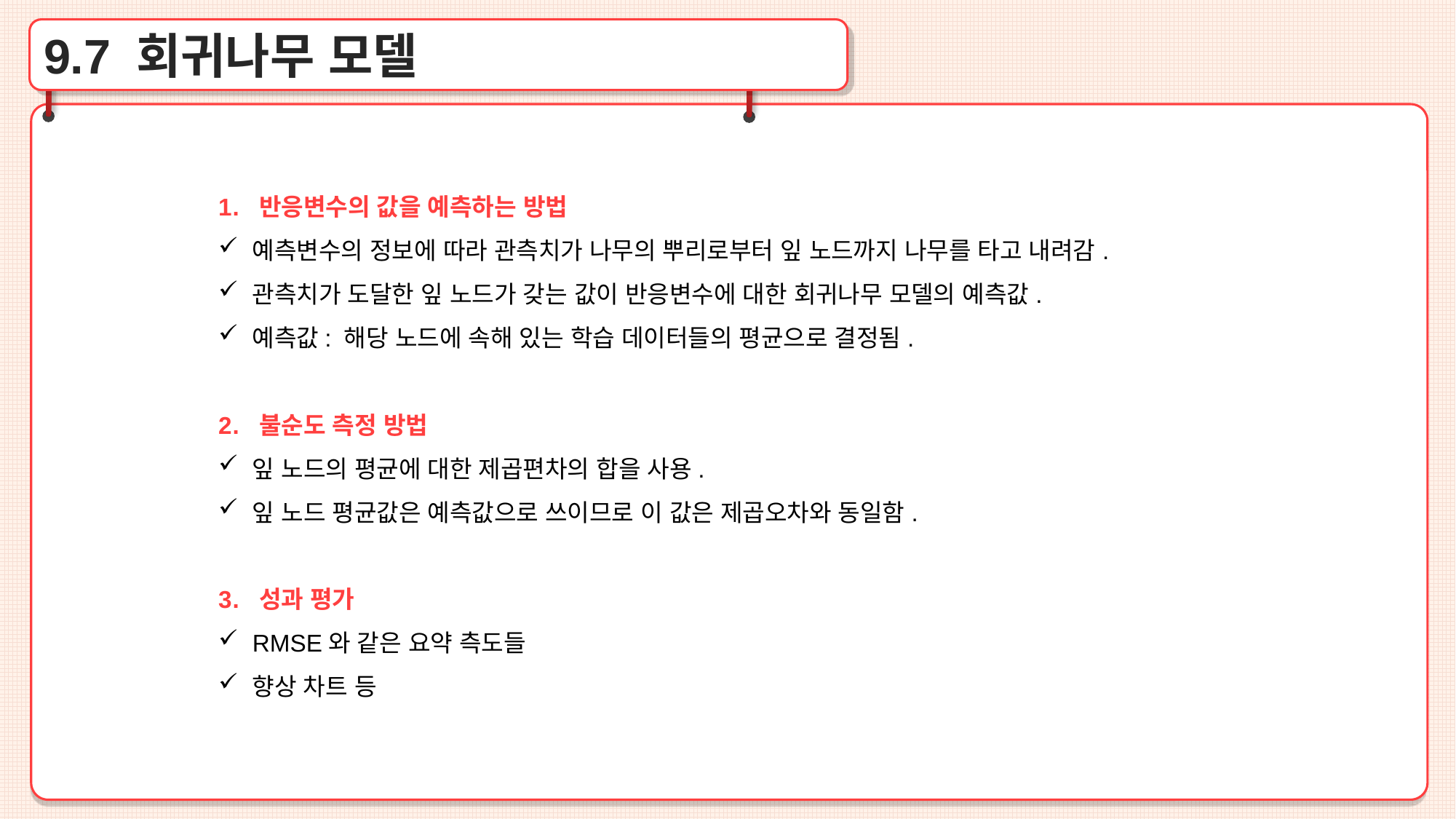

9.7 회귀나무 모델

반응변수의 값을 예측하는 방법
예측변수의 정보에 따라 관측치가 나무의 뿌리로부터 잎 노드까지 나무를 타고 내려감.
관측치가 도달한 잎 노드가 갖는 값이 반응변수에 대한 회귀나무 모델의 예측값.
예측값: 해당 노드에 속해 있는 학습 데이터들의 평균으로 결정됨.

불순도 측정 방법
잎 노드의 평균에 대한 제곱편차의 합을 사용.
잎 노드 평균값은 예측값으로 쓰이므로 이 값은 제곱오차와 동일함.

성과 평가
RMSE와 같은 요약 측도들
향상 차트 등